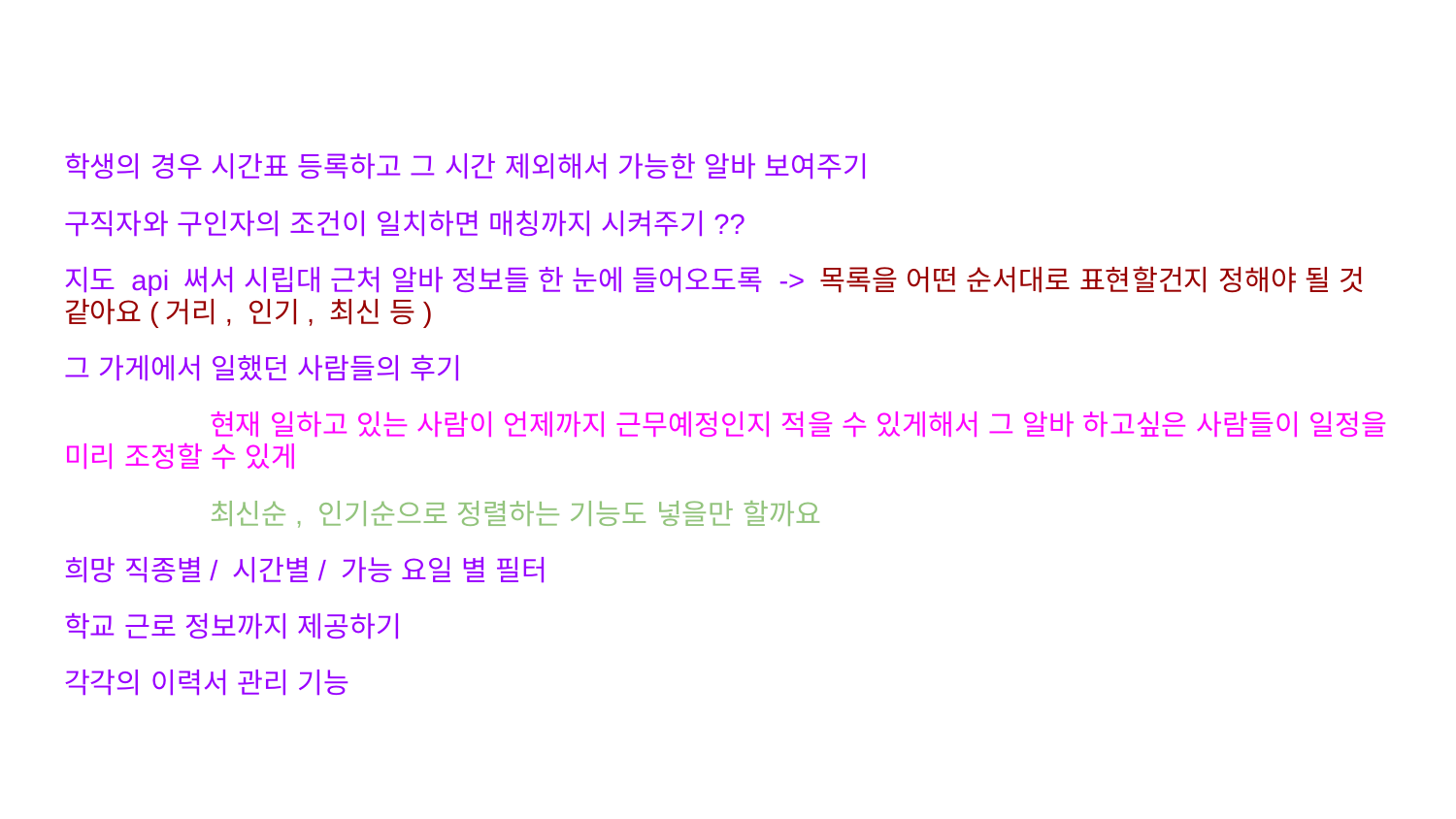

학생의 경우 시간표 등록하고 그 시간 제외해서 가능한 알바 보여주기
구직자와 구인자의 조건이 일치하면 매칭까지 시켜주기??
지도 api 써서 시립대 근처 알바 정보들 한 눈에 들어오도록 -> 목록을 어떤 순서대로 표현할건지 정해야 될 것 같아요(거리, 인기, 최신 등)
그 가게에서 일했던 사람들의 후기
	현재 일하고 있는 사람이 언제까지 근무예정인지 적을 수 있게해서 그 알바 하고싶은 사람들이 일정을 미리 조정할 수 있게
	최신순, 인기순으로 정렬하는 기능도 넣을만 할까요
희망 직종별/ 시간별/ 가능 요일 별 필터
학교 근로 정보까지 제공하기
각각의 이력서 관리 기능